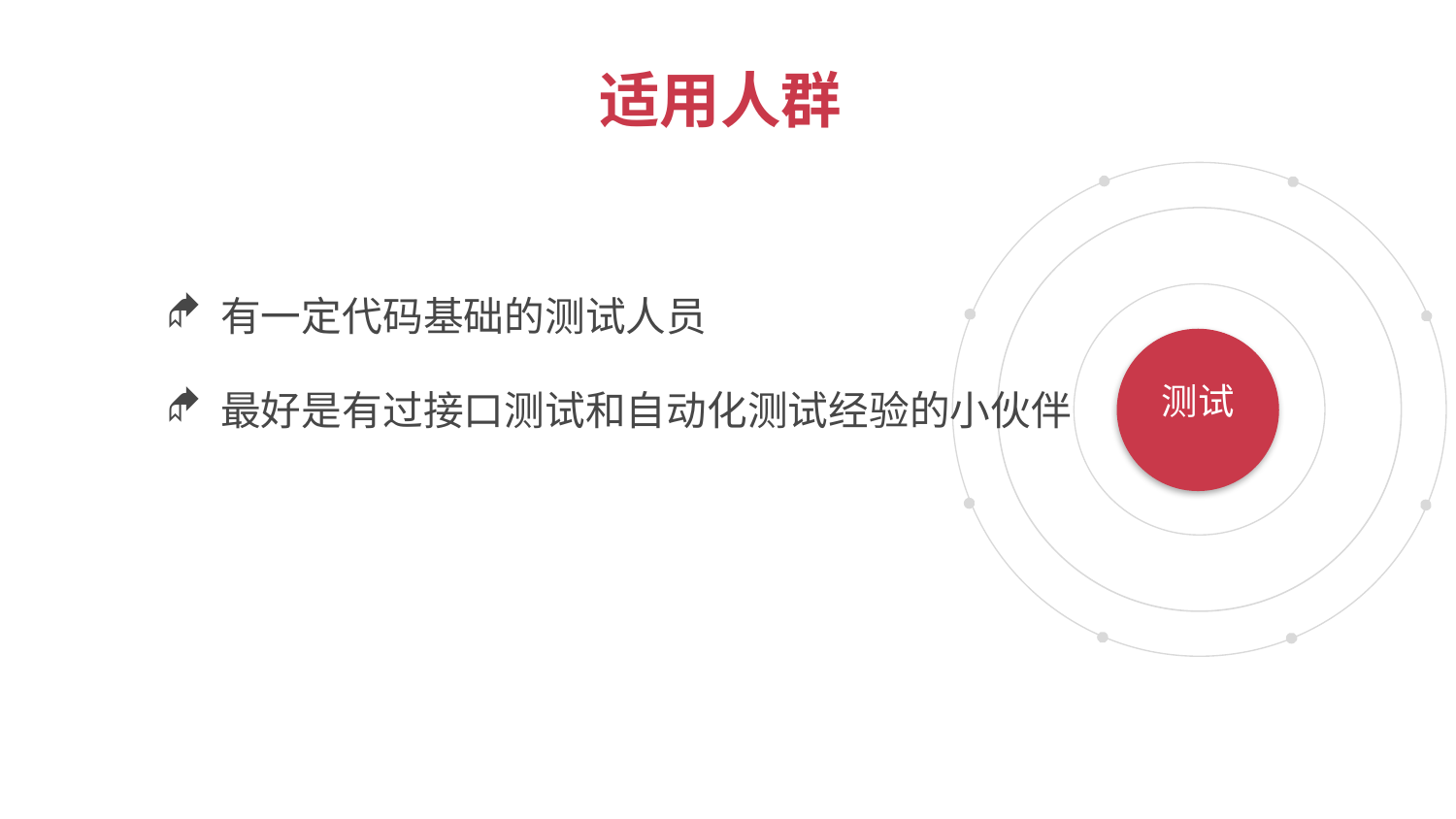

适用人群

有一定代码基础的测试人员

测试
最好是有过接口测试和自动化测试经验的小伙伴